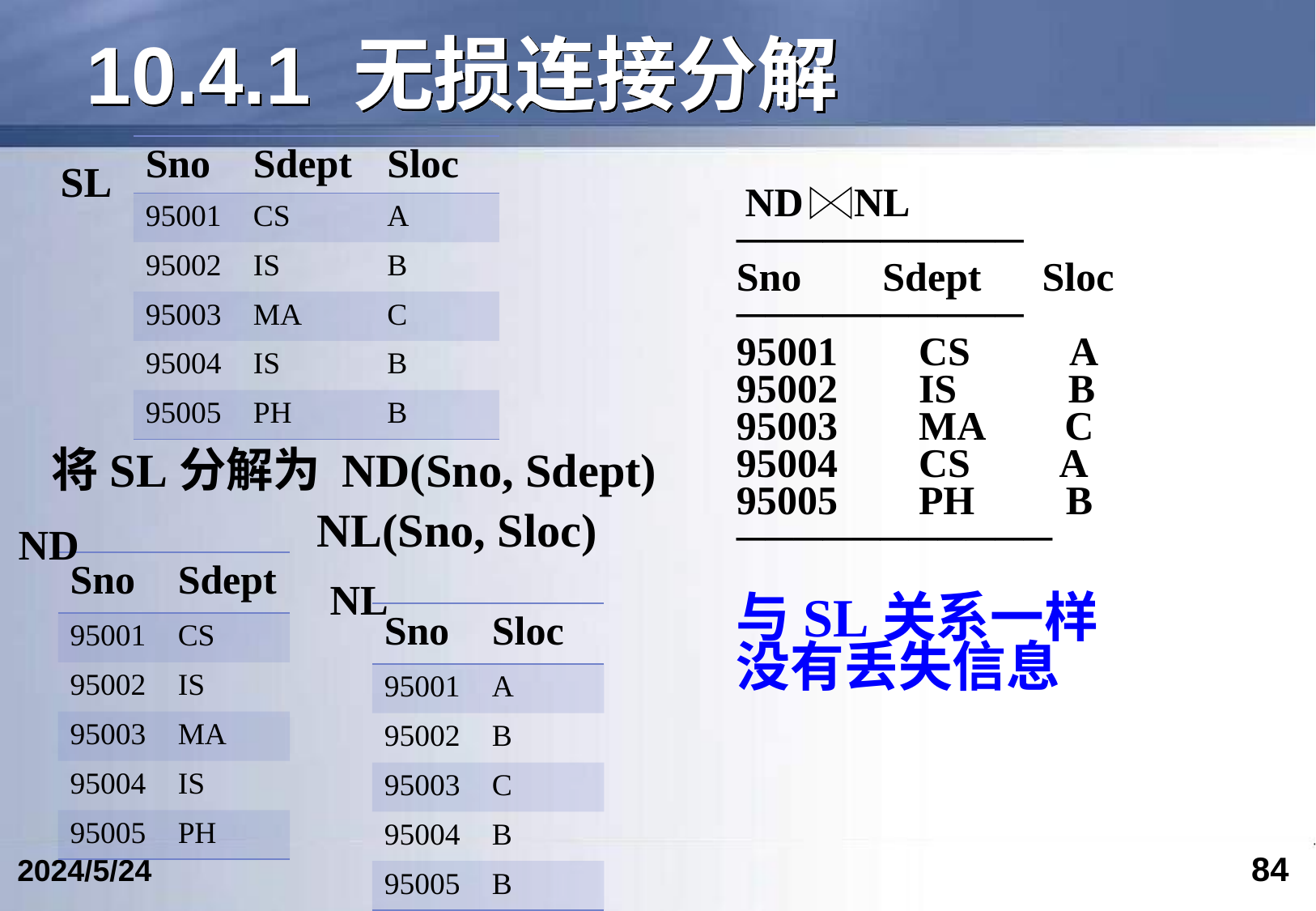

# 10.4.1 无损连接分解
| Sno | Sdept | Sloc |
| --- | --- | --- |
| 95001 | CS | A |
| 95002 | IS | B |
| 95003 | MA | C |
| 95004 | IS | B |
| 95005 | PH | B |
SL

 ND     NL
──────────
Sno        Sdept      Sloc
──────────
95001        CS          A
95002        IS           B
95003        MA        C
95004        CS         A
95005        PH         B
───────────

与SL关系一样
没有丢失信息
将SL分解为 ND(Sno, Sdept)
                           NL(Sno, Sloc)
ND
| Sno | Sdept |
| --- | --- |
| 95001 | CS |
| 95002 | IS |
| 95003 | MA |
| 95004 | IS |
| 95005 | PH |
NL
| Sno | Sloc |
| --- | --- |
| 95001 | A |
| 95002 | B |
| 95003 | C |
| 95004 | B |
| 95005 | B |
84
2024/5/24